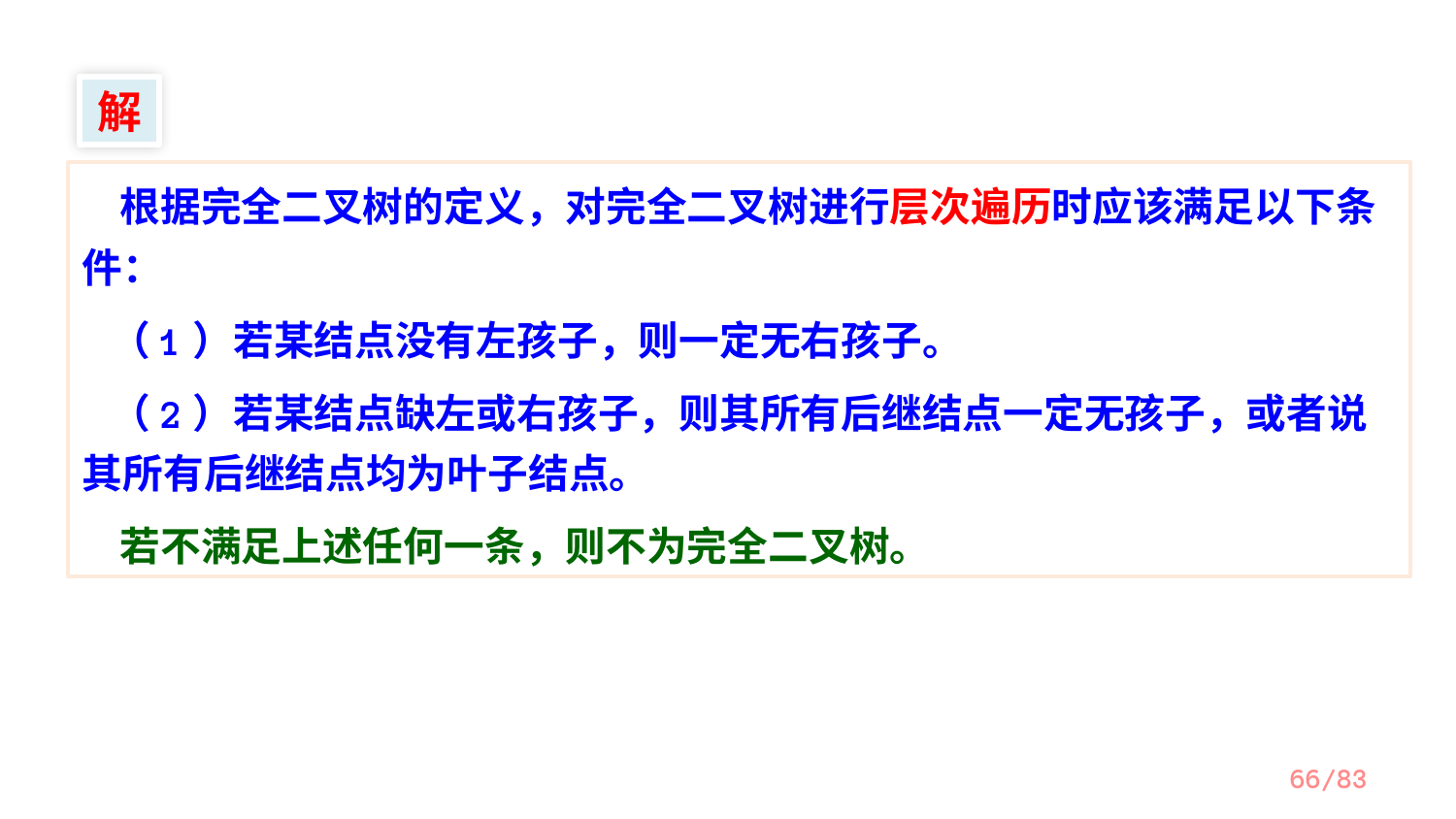

解
   根据完全二叉树的定义，对完全二叉树进行层次遍历时应该满足以下条件：
  （1）若某结点没有左孩子，则一定无右孩子。
  （2）若某结点缺左或右孩子，则其所有后继结点一定无孩子，或者说其所有后继结点均为叶子结点。
   若不满足上述任何一条，则不为完全二叉树。
66/83